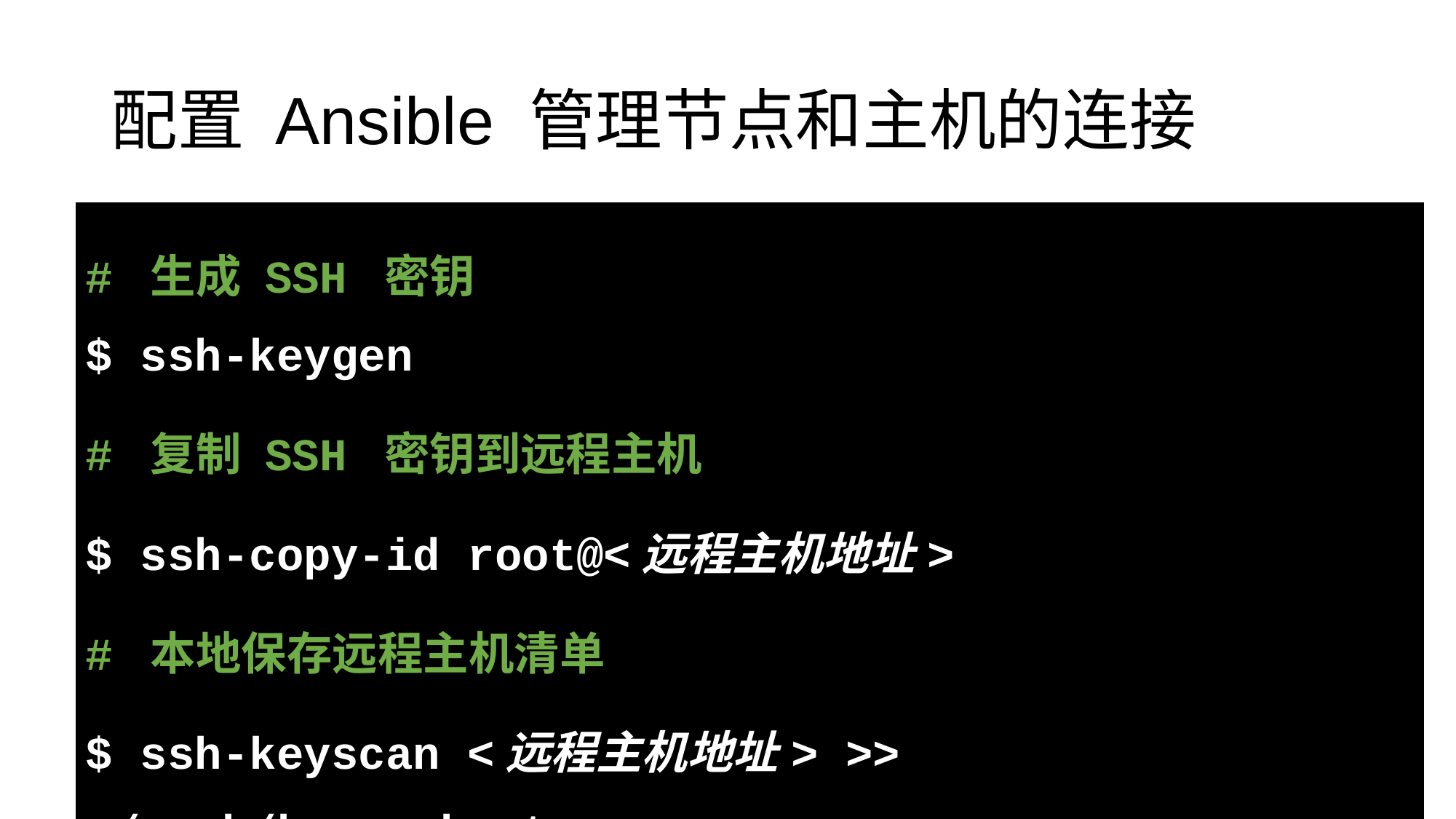

# 配置 Ansible 管理节点和主机的连接
| # 生成 SSH 密钥 $ ssh-keygen # 复制 SSH 密钥到远程主机 $ ssh-copy-id root@<远程主机地址> # 本地保存远程主机清单 $ ssh-keyscan <远程主机地址> >> ~/.ssh/known\_hosts |
| --- |